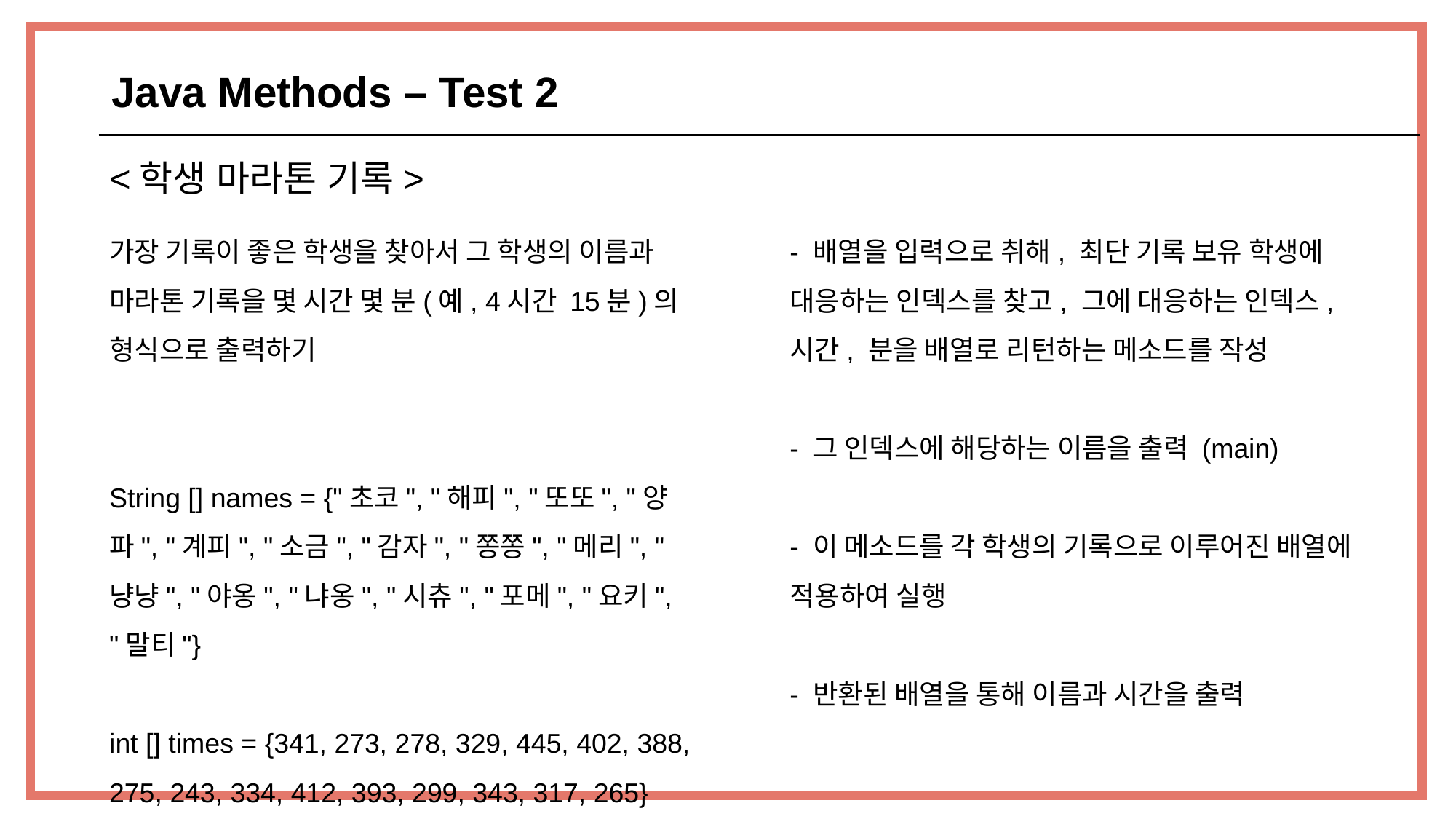

Java Methods – Test 2
<학생 마라톤 기록>
가장 기록이 좋은 학생을 찾아서 그 학생의 이름과 마라톤 기록을 몇 시간 몇 분(예, 4시간 15분)의 형식으로 출력하기

String [] names = {"초코", "해피", "또또", "양파", "계피", "소금", "감자", "쫑쫑", "메리", "냥냥", "야옹", "냐옹", "시츄", "포메", "요키", "말티"}

int [] times = {341, 273, 278, 329, 445, 402, 388, 275, 243, 334, 412, 393, 299, 343, 317, 265}
- 배열을 입력으로 취해, 최단 기록 보유 학생에 대응하는 인덱스를 찾고, 그에 대응하는 인덱스, 시간, 분을 배열로 리턴하는 메소드를 작성

- 그 인덱스에 해당하는 이름을 출력 (main)

- 이 메소드를 각 학생의 기록으로 이루어진 배열에 적용하여 실행

- 반환된 배열을 통해 이름과 시간을 출력
61